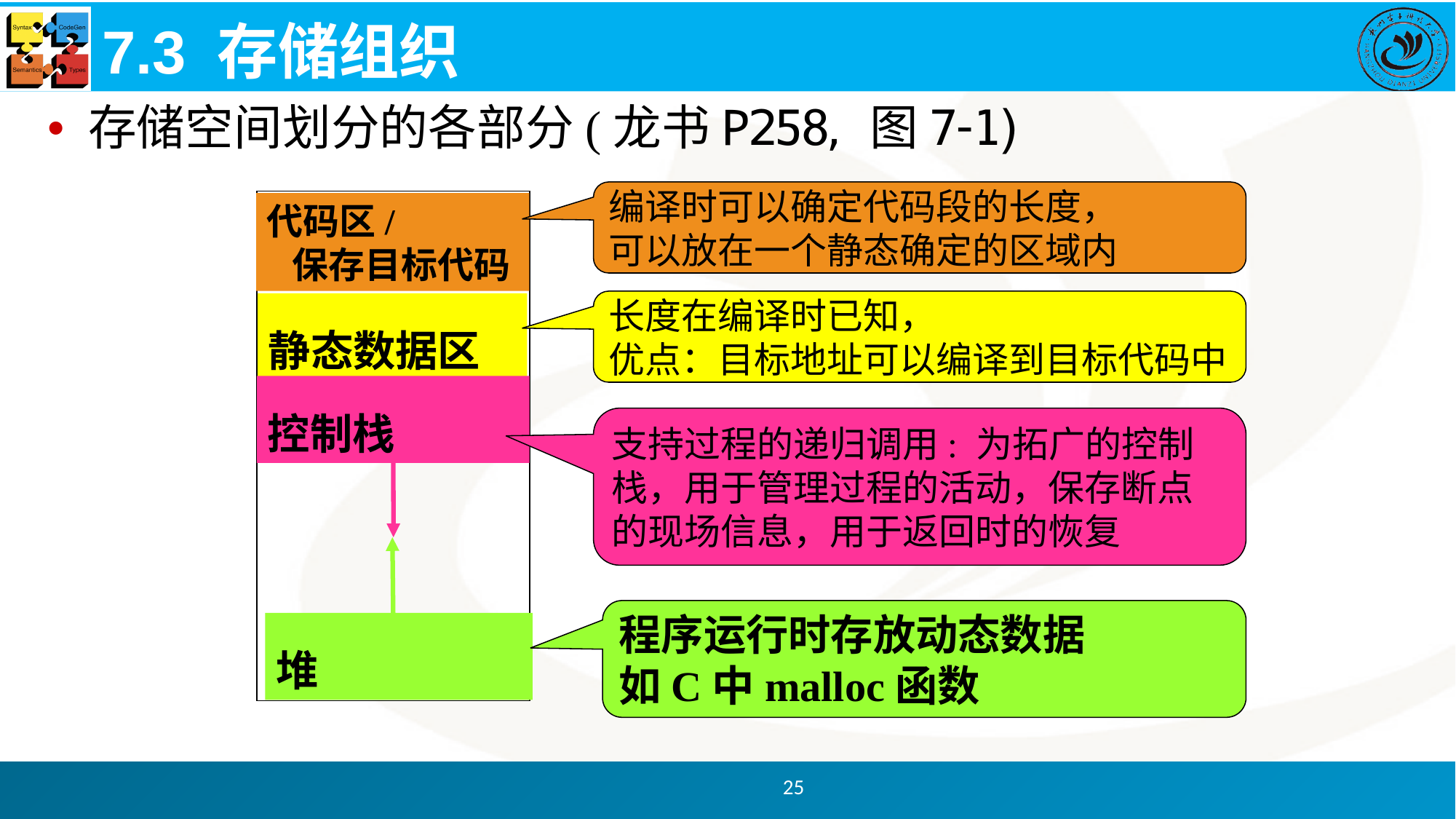

# 7.3 存储组织
存储空间划分的各部分(龙书P258, 图7-1)
编译时可以确定代码段的长度，
可以放在一个静态确定的区域内

代码区/
  保存目标代码
长度在编译时已知，
优点：目标地址可以编译到目标代码中
静态数据区
控制栈
支持过程的递归调用: 为拓广的控制栈，用于管理过程的活动，保存断点的现场信息，用于返回时的恢复

程序运行时存放动态数据
如C中malloc函数
堆
25